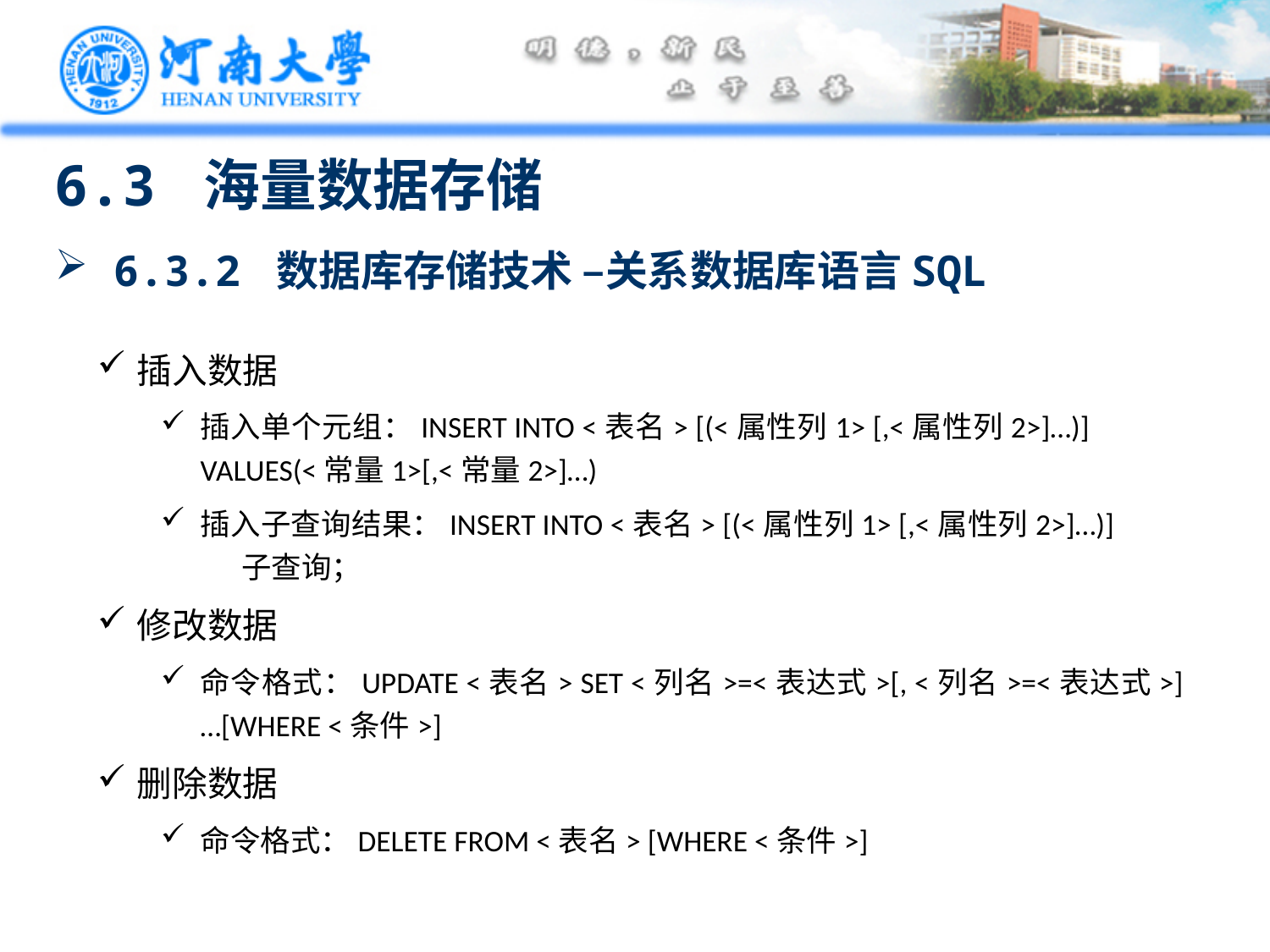

6.3 海量数据存储
 6.3.2 数据库存储技术 –关系数据库语言SQL
插入数据
插入单个元组：INSERT INTO <表名> [(<属性列1> [,<属性列2>]…)]              VALUES(<常量1>[,<常量2>]…)
插入子查询结果：INSERT INTO <表名> [(<属性列1> [,<属性列2>]…)]                子查询；
修改数据
命令格式：UPDATE <表名> SET <列名>=<表达式>[, <列名>=<表达式>]…[WHERE <条件>]
删除数据
命令格式：DELETE FROM <表名> [WHERE <条件>]